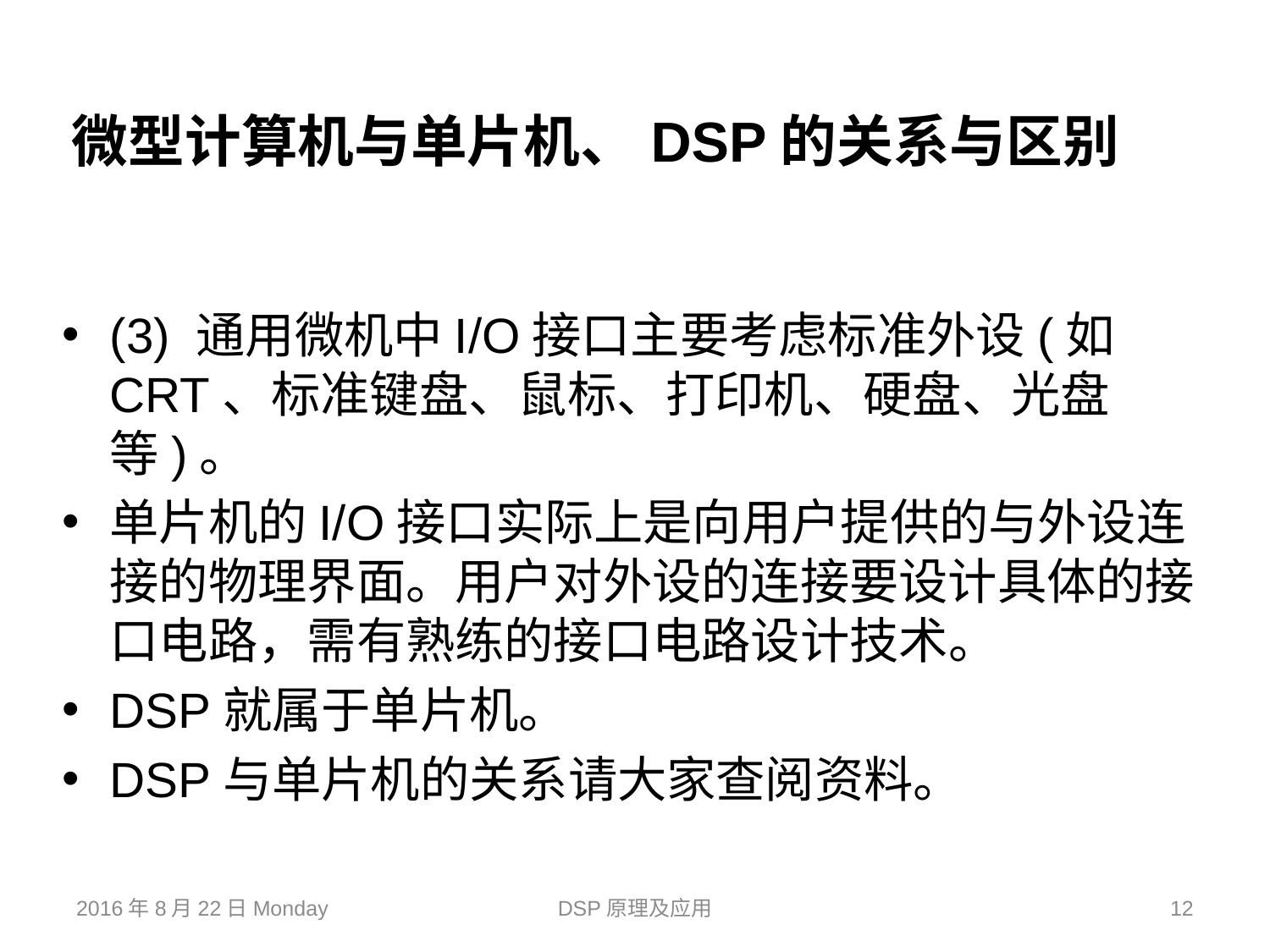

微型计算机与单片机、DSP的关系与区别
(3) 通用微机中I/O接口主要考虑标准外设(如CRT、标准键盘、鼠标、打印机、硬盘、光盘等)。
单片机的I/O接口实际上是向用户提供的与外设连接的物理界面。用户对外设的连接要设计具体的接口电路，需有熟练的接口电路设计技术。
DSP就属于单片机。
DSP与单片机的关系请大家查阅资料。
2016年8月22日Monday
DSP原理及应用
12